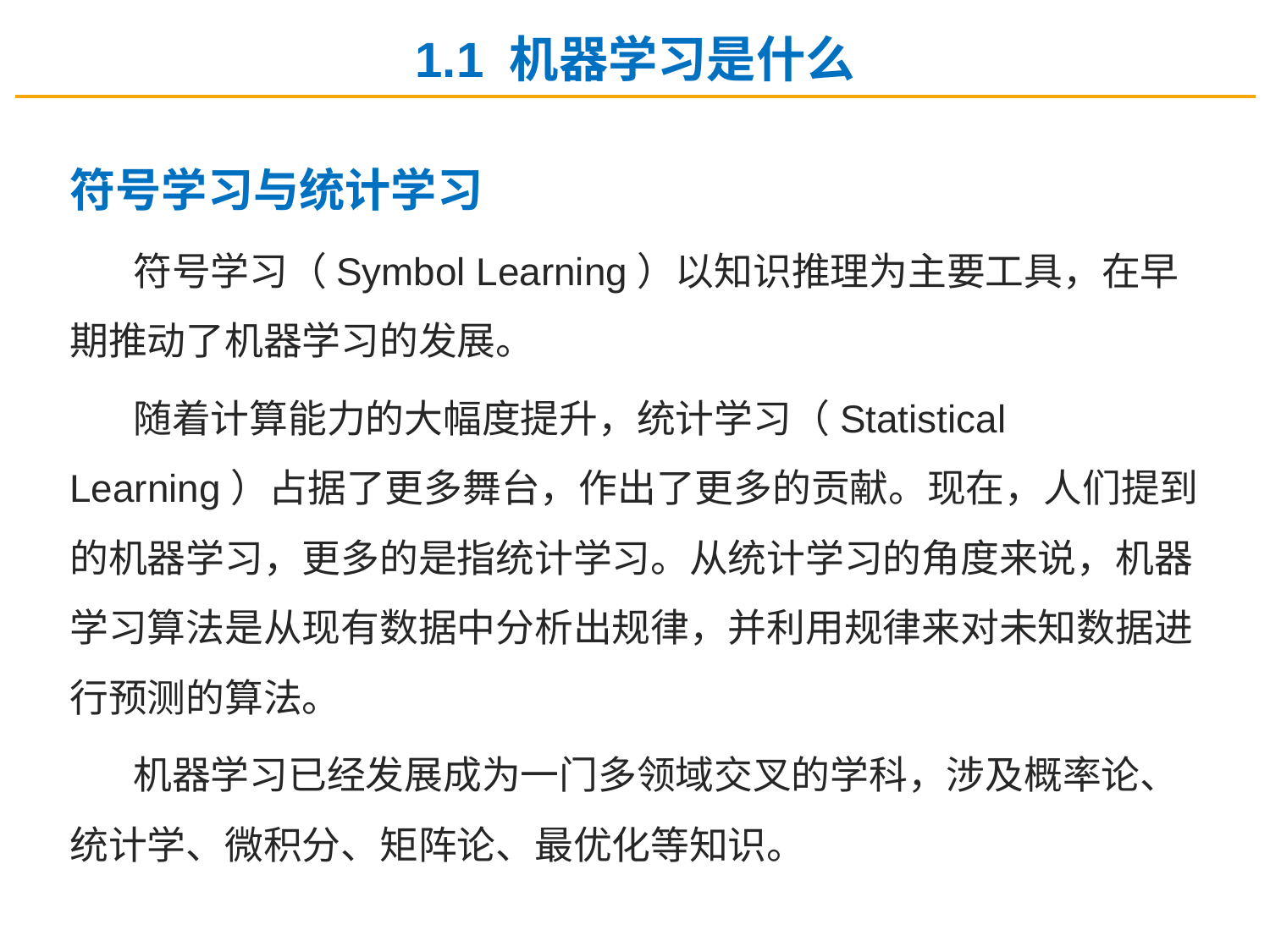

1.1 机器学习是什么
符号学习与统计学习
符号学习（Symbol Learning）以知识推理为主要工具，在早期推动了机器学习的发展。
随着计算能力的大幅度提升，统计学习（Statistical Learning）占据了更多舞台，作出了更多的贡献。现在，人们提到的机器学习，更多的是指统计学习。从统计学习的角度来说，机器学习算法是从现有数据中分析出规律，并利用规律来对未知数据进行预测的算法。
机器学习已经发展成为一门多领域交叉的学科，涉及概率论、统计学、微积分、矩阵论、最优化等知识。